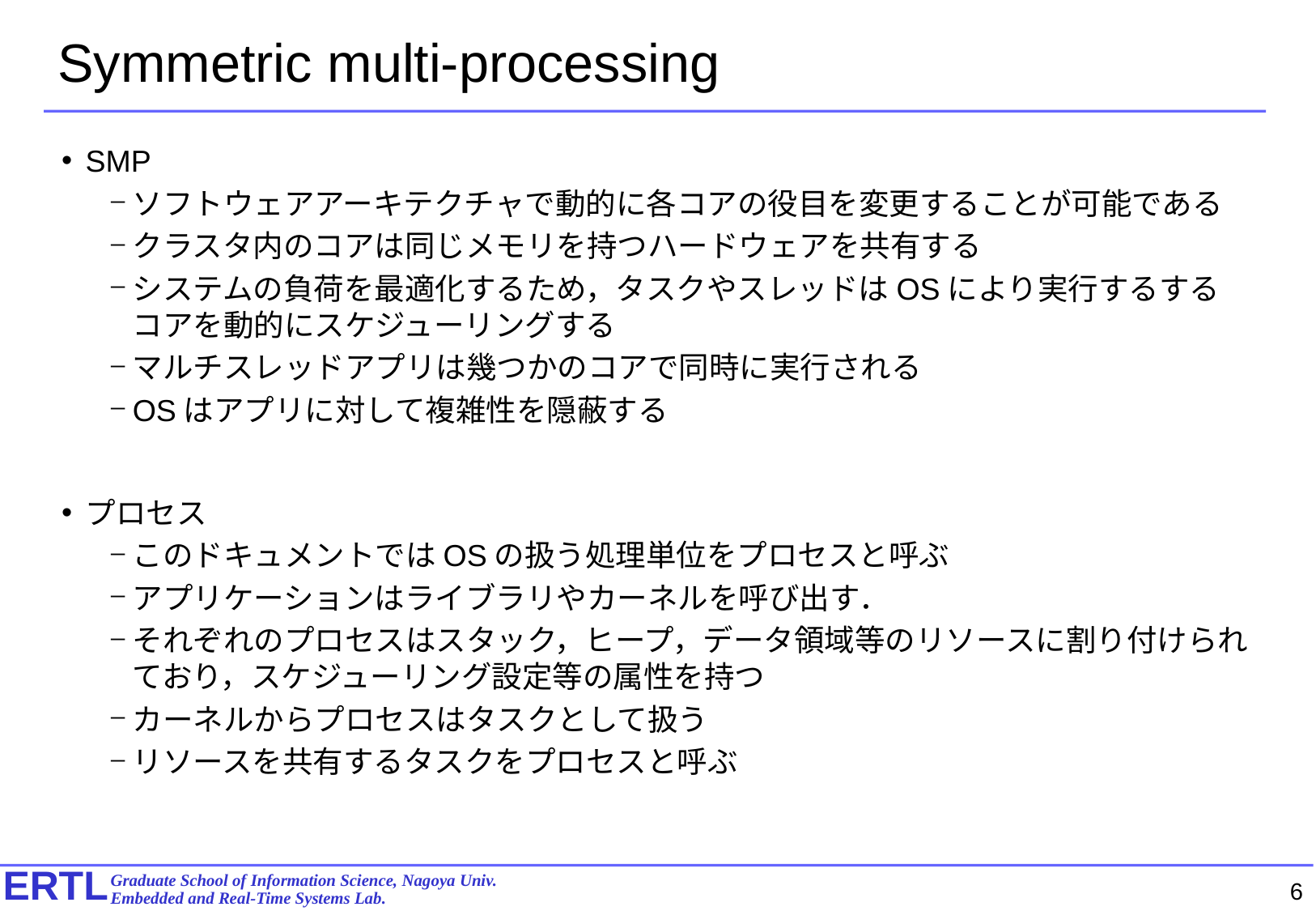

# Symmetric multi-processing
SMP
ソフトウェアアーキテクチャで動的に各コアの役目を変更することが可能である
クラスタ内のコアは同じメモリを持つハードウェアを共有する
システムの負荷を最適化するため，タスクやスレッドはOSにより実行するするコアを動的にスケジューリングする
マルチスレッドアプリは幾つかのコアで同時に実行される
OSはアプリに対して複雑性を隠蔽する

プロセス
このドキュメントではOSの扱う処理単位をプロセスと呼ぶ
アプリケーションはライブラリやカーネルを呼び出す．
それぞれのプロセスはスタック，ヒープ，データ領域等のリソースに割り付けられており，スケジューリング設定等の属性を持つ
カーネルからプロセスはタスクとして扱う
リソースを共有するタスクをプロセスと呼ぶ
6